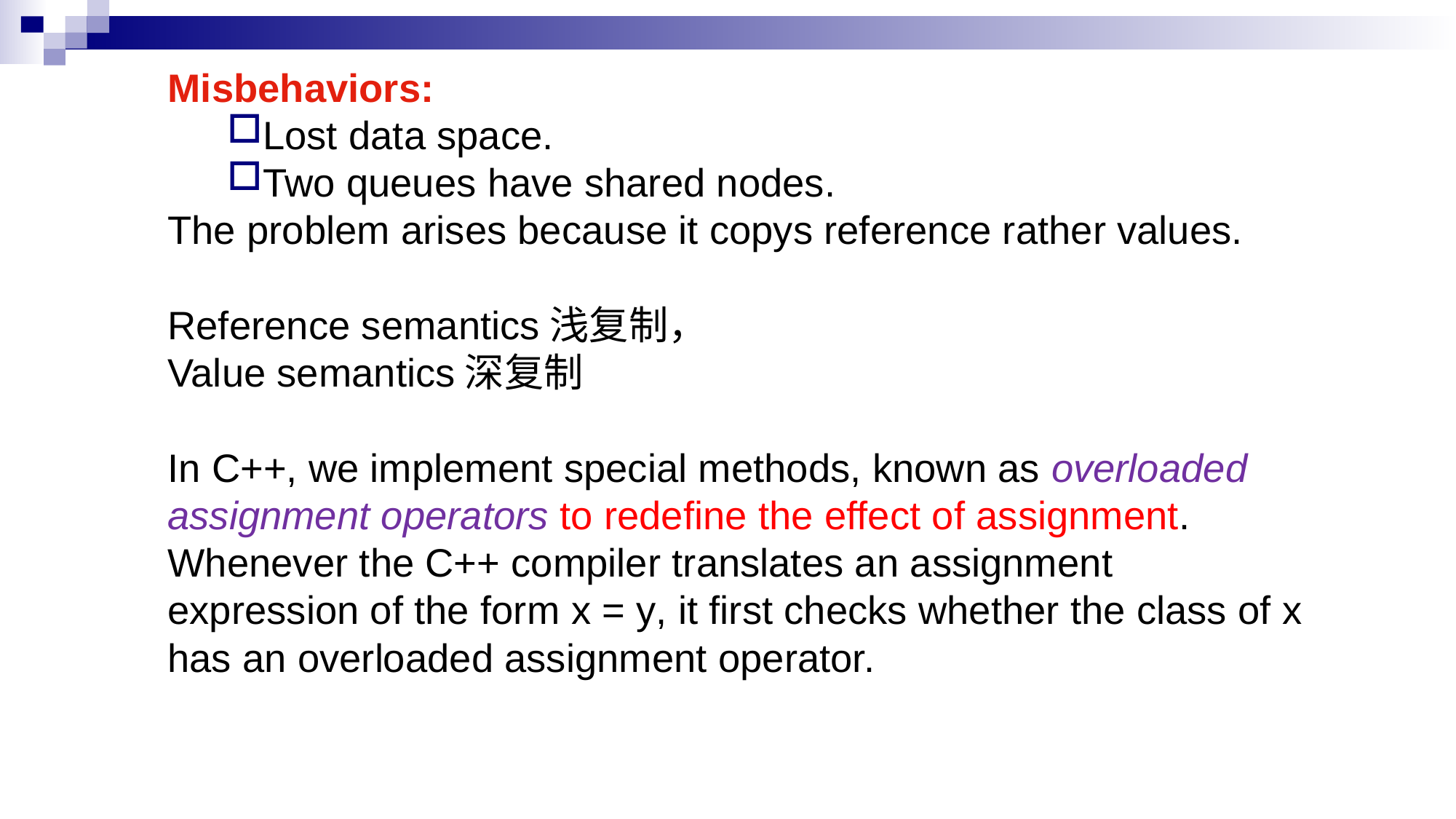

Misbehaviors:
Lost data space.
Two queues have shared nodes.
The problem arises because it copys reference rather values.

Reference semantics浅复制，
Value semantics深复制

In C++, we implement special methods, known as overloaded assignment operators to redefine the effect of assignment. Whenever the C++ compiler translates an assignment expression of the form x = y, it first checks whether the class of x has an overloaded assignment operator.